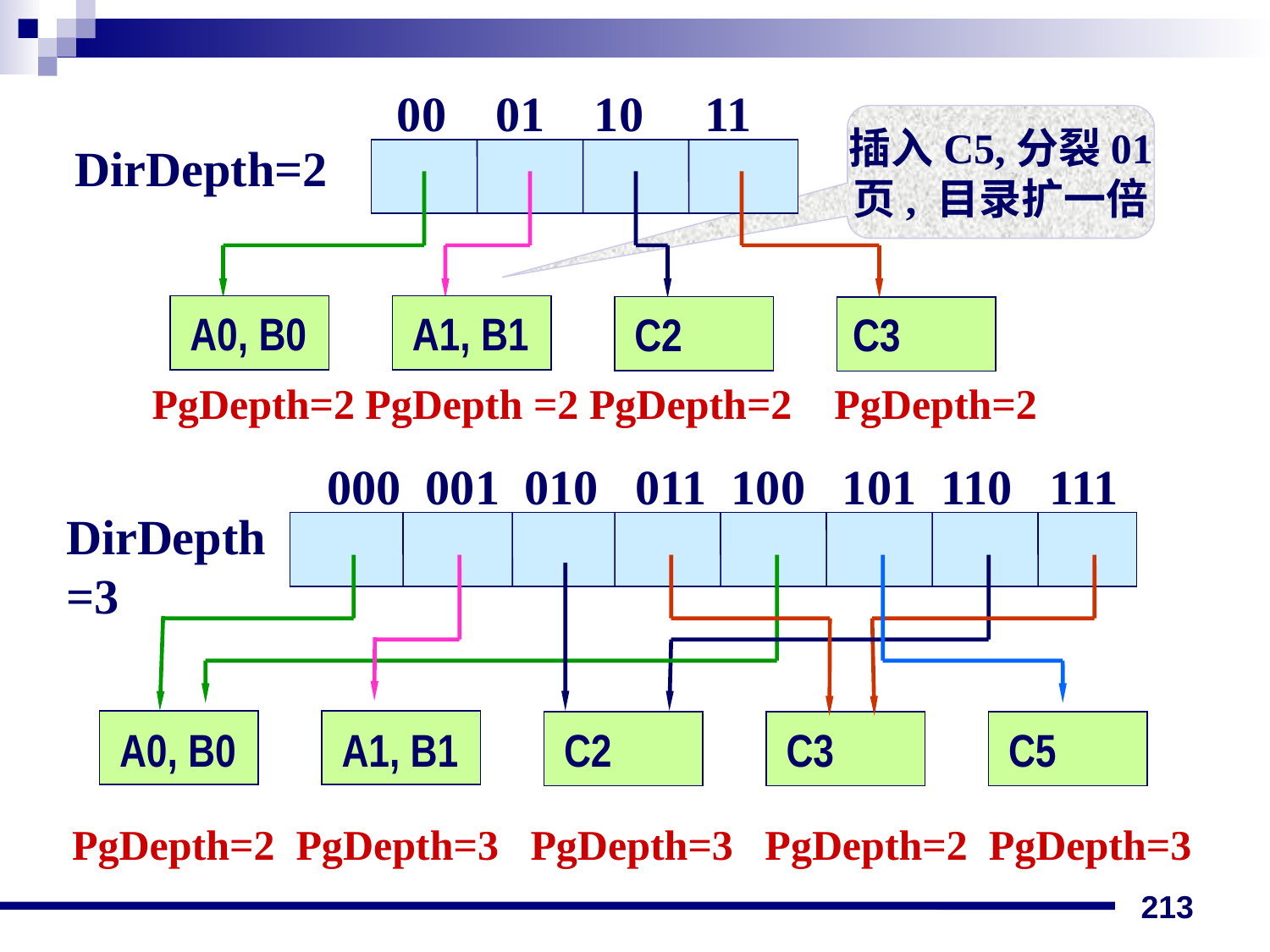

00    01    10     11
插入C5,分裂01
页, 目录扩一倍
DirDepth=2

A0, B0
A1, B1
C2
C3
PgDepth=2 PgDepth =2 PgDepth=2    PgDepth=2
000  001  010   011  100   101  110   111
DirDepth
=3

A0, B0
A1, B1
C2
C3
C5
PgDepth=2  PgDepth=3   PgDepth=3   PgDepth=2  PgDepth=3
213